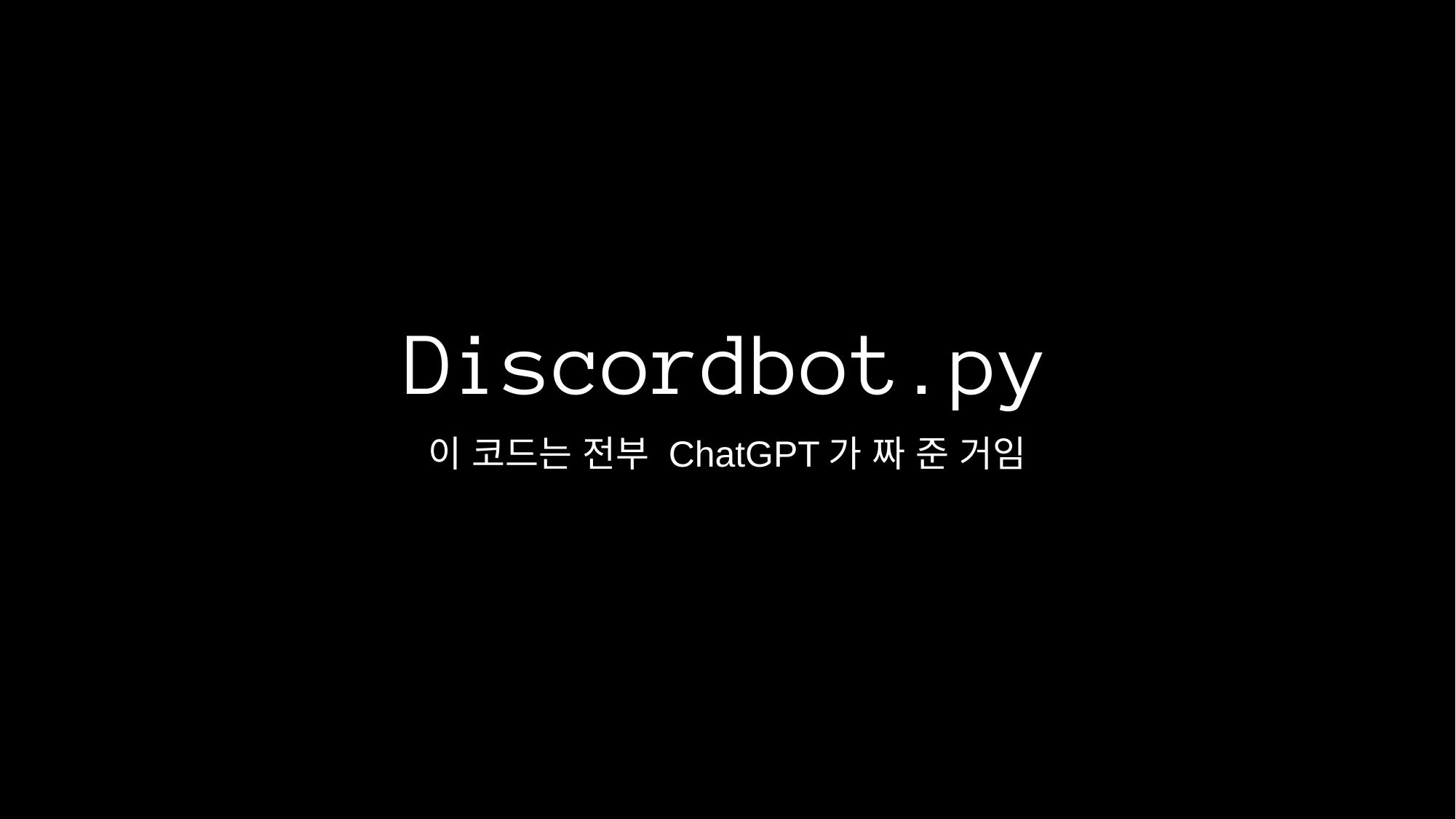

# Discordbot.py
이 코드는 전부 ChatGPT가 짜 준 거임